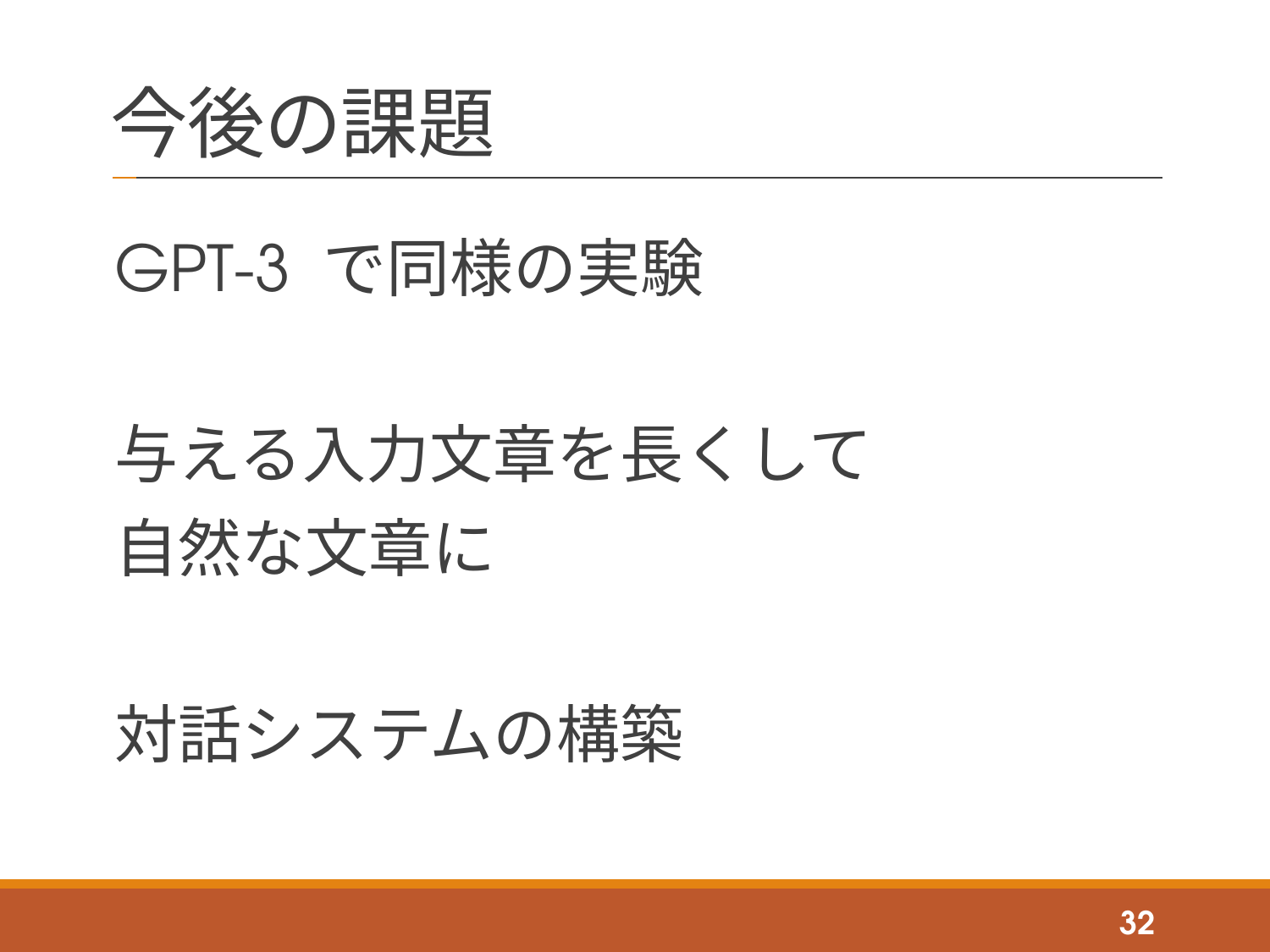

# 今後の課題
GPT-3 で同様の実験

与える入力文章を長くして
自然な文章に

対話システムの構築
32